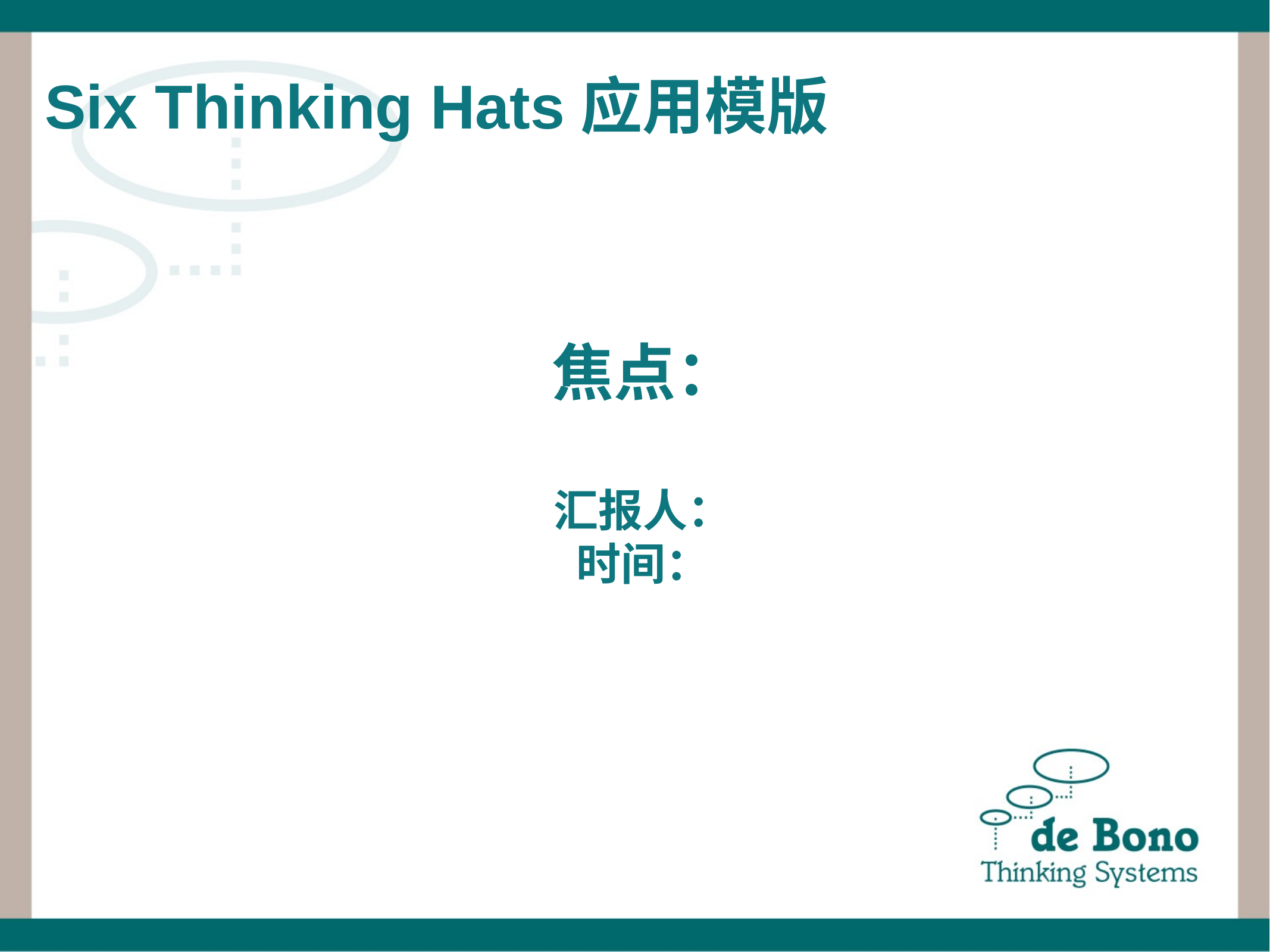

Six Thinking Hats应用模版
# 焦点： 汇报人： 时间：